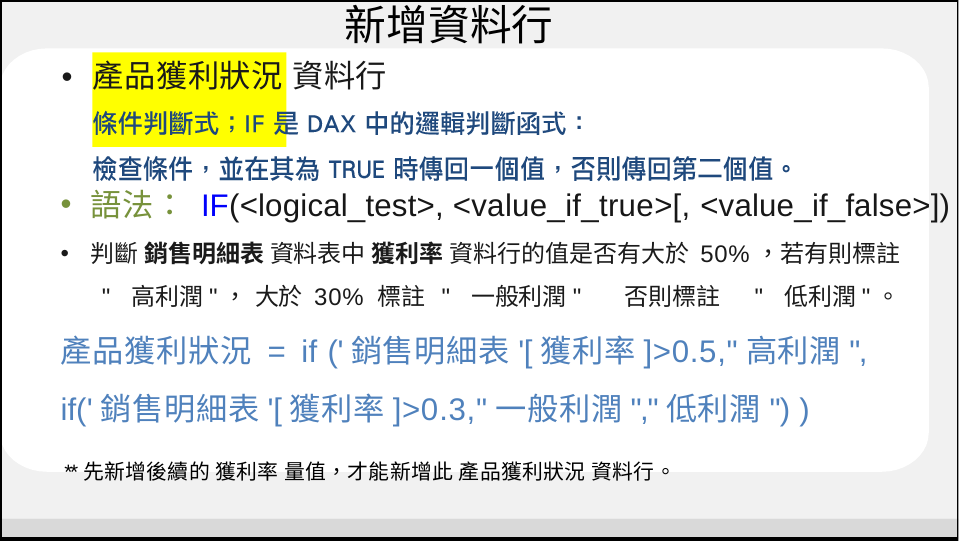

新增資料行

# 產品獲利狀況
•
資料行

語法： IF(<logical_test>, <value_if_true>[, <value_if_false>])
判斷 銷售明細表 資料表中 獲利率 資料行的值是否有大於 50%，若有則標註 "高利潤"，大於 30% 標註  "一般利潤" 否則標註  "低利潤"。

產品獲利狀況= if ('銷售明細表'[獲利率]>0.5,"高利潤",
if('銷售明細表'[獲利率]>0.3,"一般利潤","低利潤") )
**先新增後續的 獲利率 量值，才能新增此 產品獲利狀況 資料行。